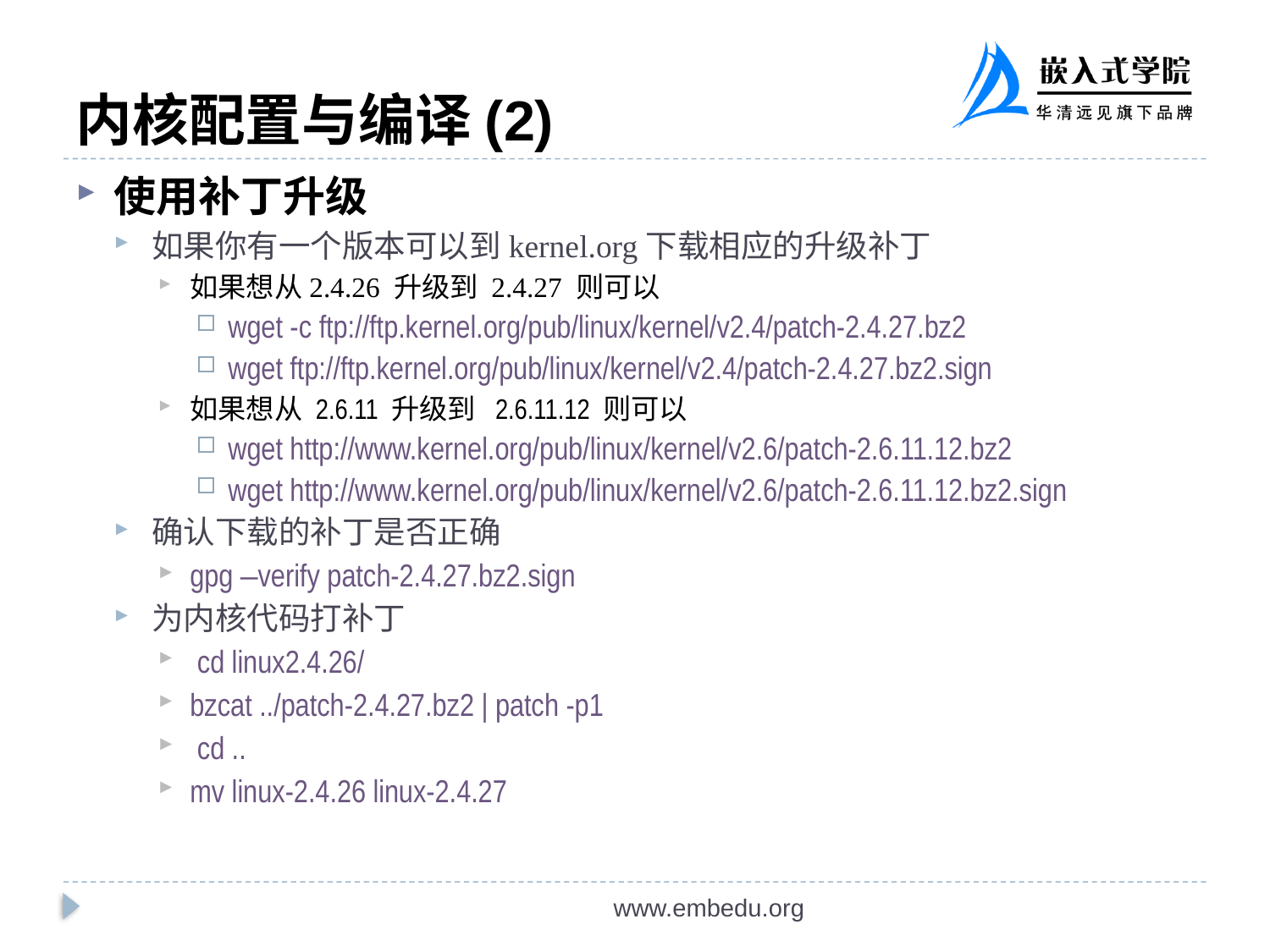

# 内核配置与编译(2)‏
使用补丁升级
如果你有一个版本可以到kernel.org下载相应的升级补丁
如果想从2.4.26 升级到 2.4.27 则可以
wget -c ftp://ftp.kernel.org/pub/linux/kernel/v2.4/patch-2.4.27.bz2
wget ftp://ftp.kernel.org/pub/linux/kernel/v2.4/patch-2.4.27.bz2.sign
如果想从 2.6.11 升级到  2.6.11.12 则可以
wget http://www.kernel.org/pub/linux/kernel/v2.6/patch-2.6.11.12.bz2
wget http://www.kernel.org/pub/linux/kernel/v2.6/patch-2.6.11.12.bz2.sign
确认下载的补丁是否正确
gpg –verify patch-2.4.27.bz2.sign
为内核代码打补丁
 cd linux2.4.26/
bzcat ../patch-2.4.27.bz2 | patch -p1
 cd ..
mv linux-2.4.26 linux-2.4.27

www.embedu.org